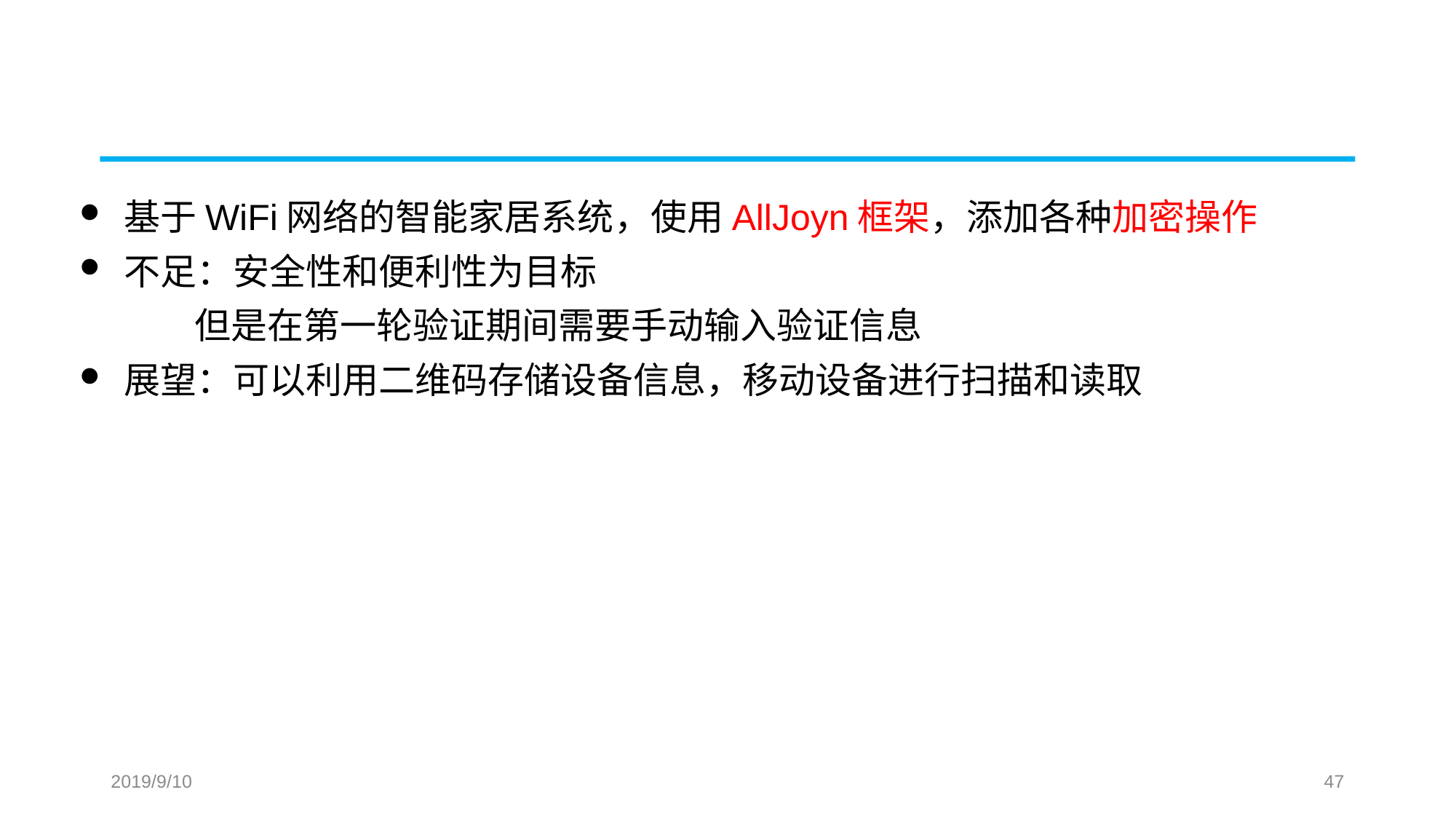

#
 基于WiFi网络的智能家居系统，使用AllJoyn框架，添加各种加密操作
 不足：安全性和便利性为目标
             但是在第一轮验证期间需要手动输入验证信息
 展望：可以利用二维码存储设备信息，移动设备进行扫描和读取
2019/9/10
47